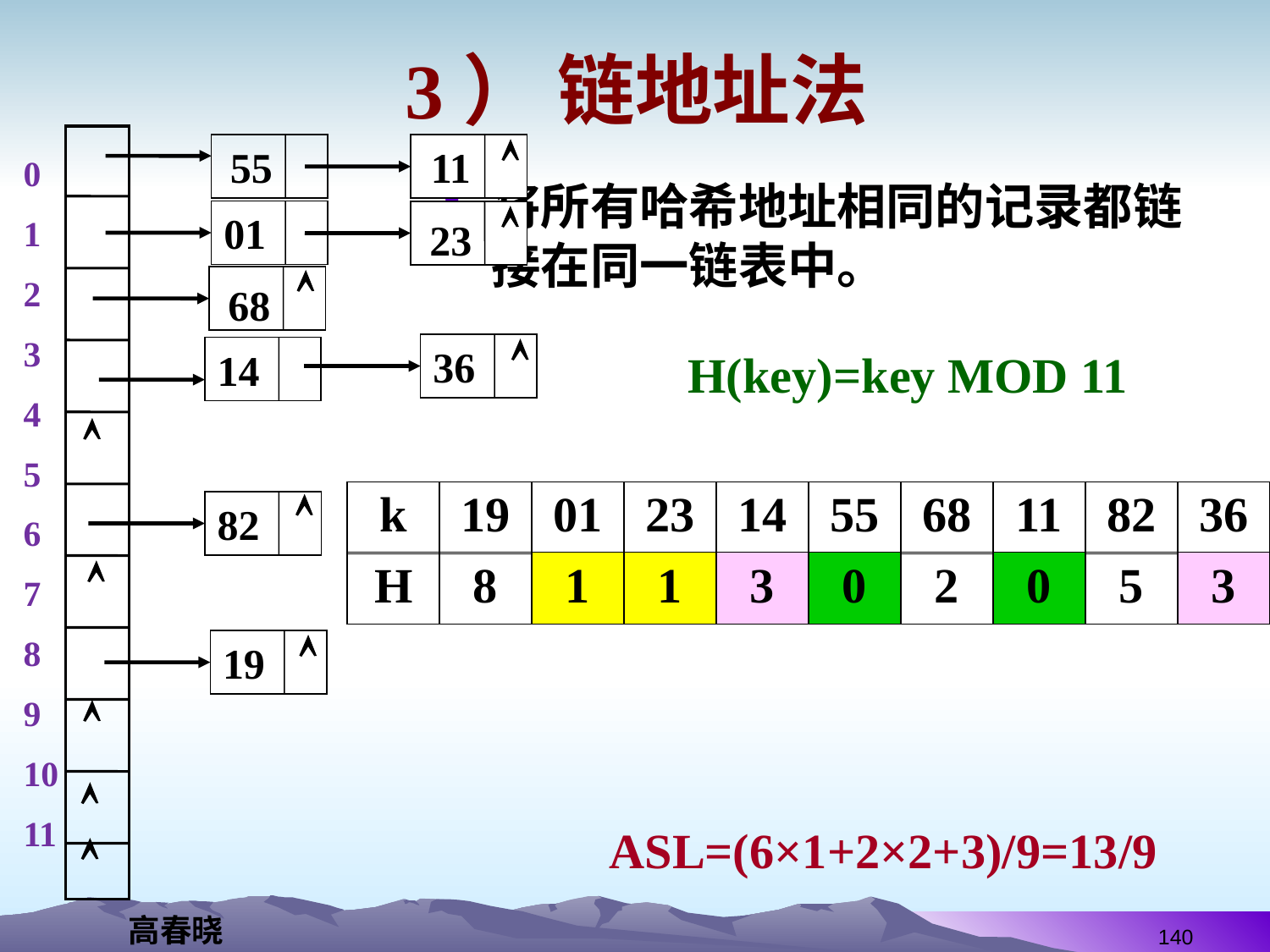

# 3） 链地址法

55

0
1
2
3
4
5
6
7
8
9
10
11

∧

11

将所有哈希地址相同的记录都链接在同一链表中。

∧

23

01

∧

68

∧
36

14

H(key)=key MOD 11

∧
∧
82

| k | 19 | 01 | 23 | 14 | 55 | 68 | 11 | 82 | 36 |
| --- | --- | --- | --- | --- | --- | --- | --- | --- | --- |
∧
| H | 8 | 1 | 1 | 3 | 0 | 2 | 0 | 5 | 3 |
| --- | --- | --- | --- | --- | --- | --- | --- | --- | --- |
∧
19

∧
∧
ASL=(6×1+2×2+3)/9=13/9
∧
140